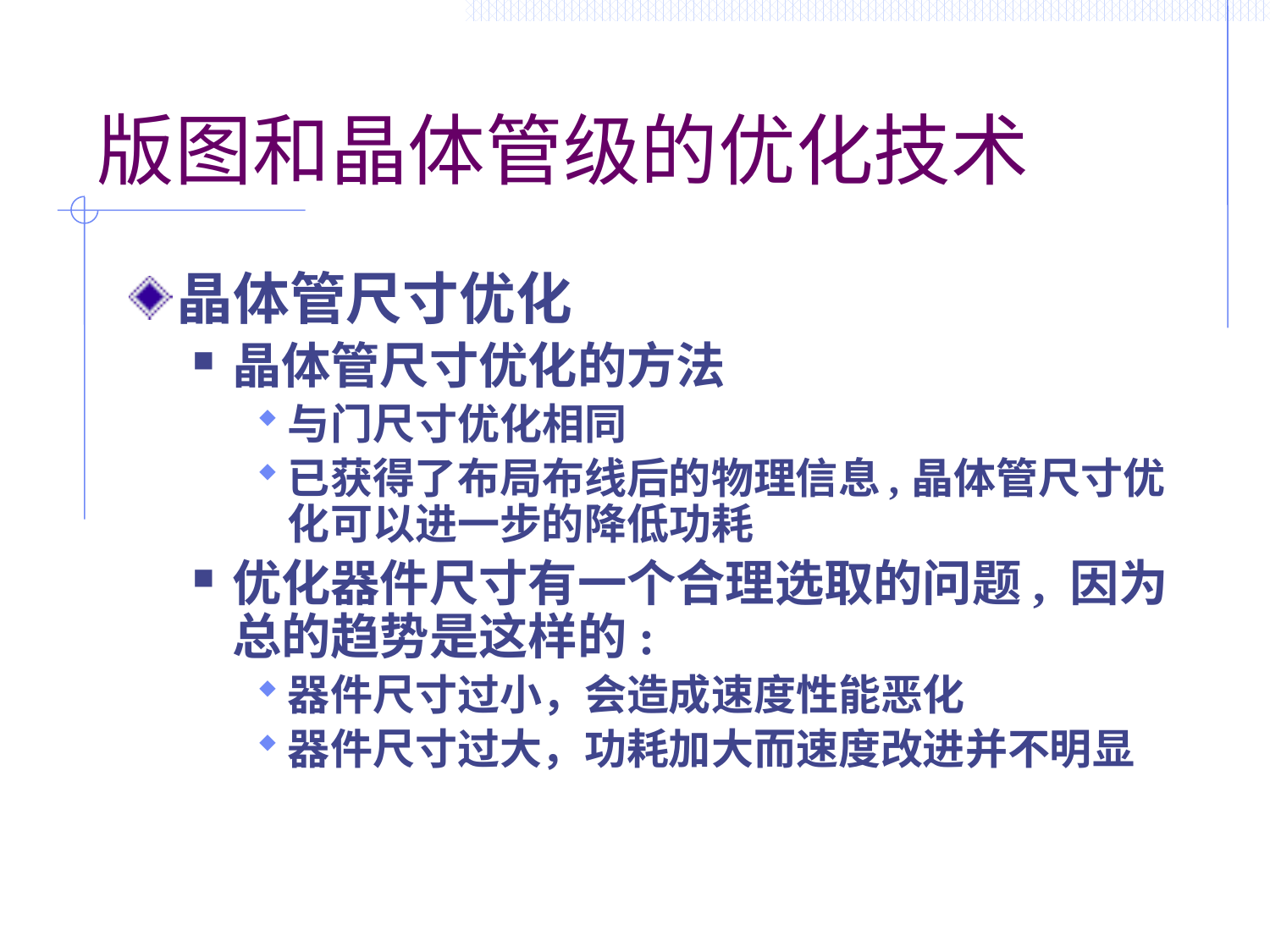

# 版图和晶体管级的优化技术
晶体管尺寸优化
晶体管尺寸优化的方法
与门尺寸优化相同
已获得了布局布线后的物理信息,晶体管尺寸优化可以进一步的降低功耗
优化器件尺寸有一个合理选取的问题, 因为总的趋势是这样的:
器件尺寸过小，会造成速度性能恶化
器件尺寸过大，功耗加大而速度改进并不明显